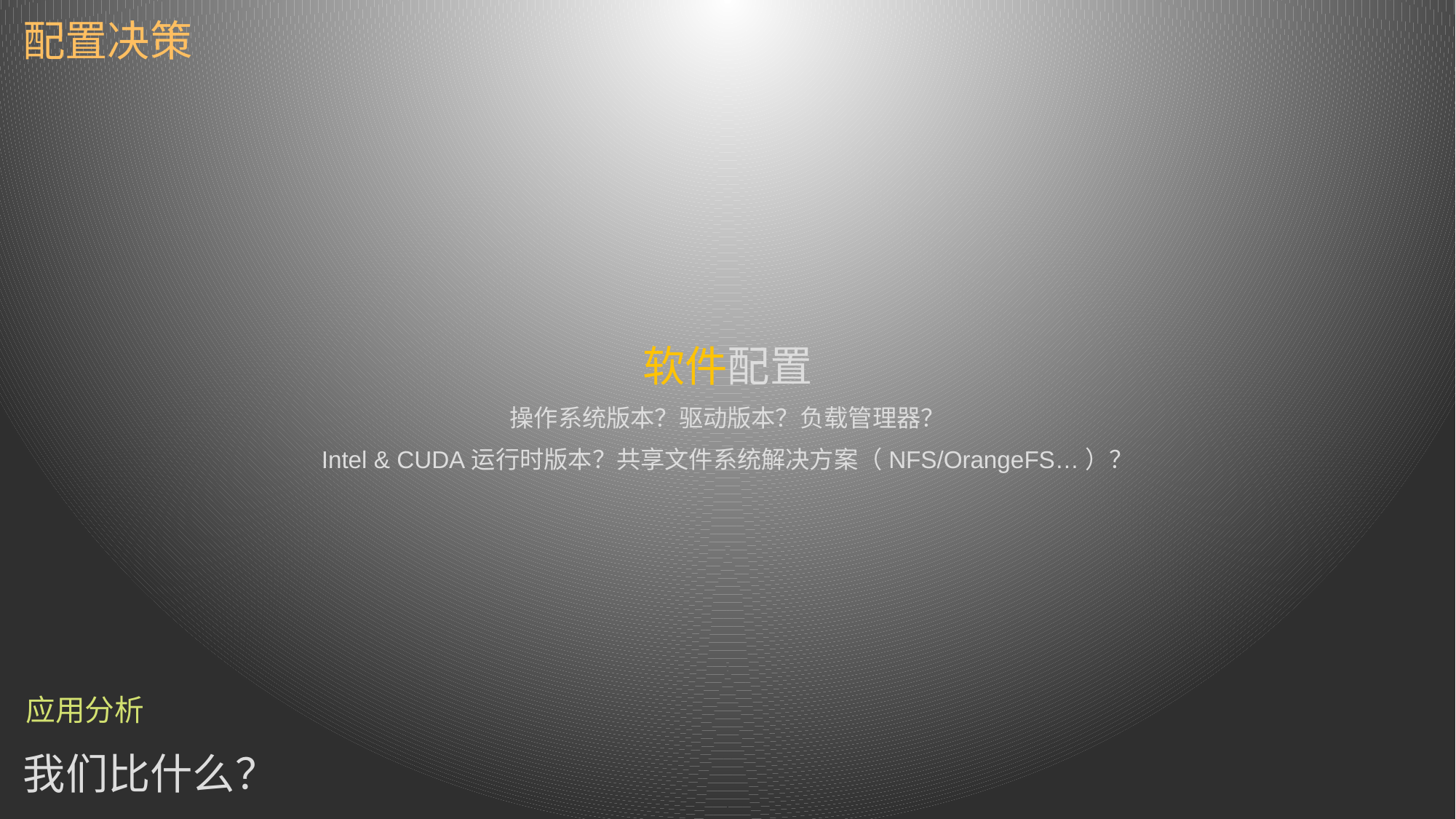

配置决策
软件配置
操作系统版本？驱动版本？负载管理器？
Intel & CUDA运行时版本？共享文件系统解决方案（NFS/OrangeFS…）？
应用分析
我们比什么？